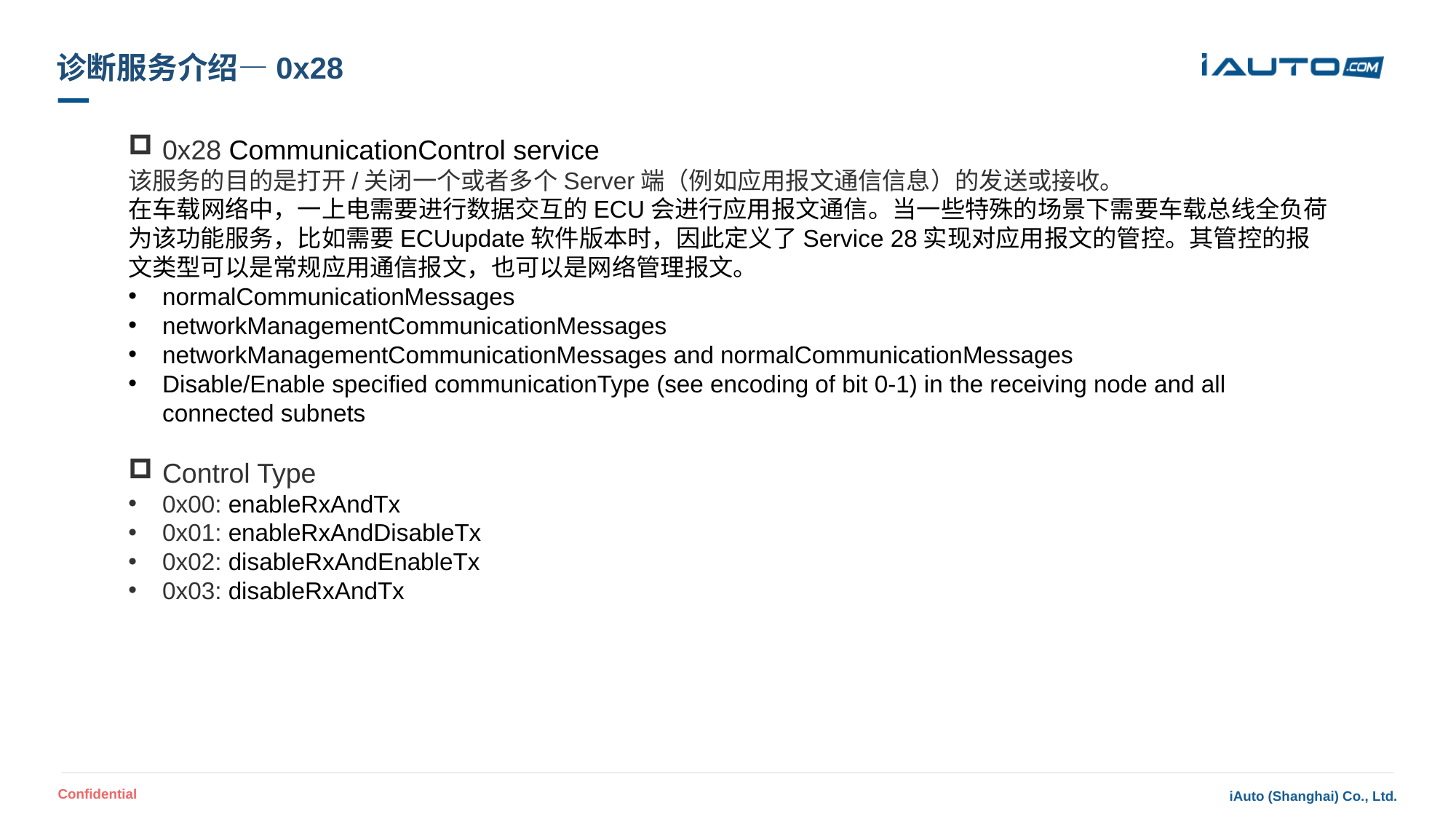

# 诊断服务介绍—0x28
0x28 CommunicationControl service
该服务的目的是打开/关闭一个或者多个Server端（例如应用报文通信信息）的发送或接收。
在车载网络中，一上电需要进行数据交互的ECU会进行应用报文通信。当一些特殊的场景下需要车载总线全负荷为该功能服务，比如需要ECUupdate软件版本时，因此定义了Service 28实现对应用报文的管控。其管控的报文类型可以是常规应用通信报文，也可以是网络管理报文。
normalCommunicationMessages
networkManagementCommunicationMessages
networkManagementCommunicationMessages and normalCommunicationMessages
Disable/Enable specified communicationType (see encoding of bit 0-1) in the receiving node and all connected subnets

Control Type
0x00: enableRxAndTx
0x01: enableRxAndDisableTx
0x02: disableRxAndEnableTx
0x03: disableRxAndTx